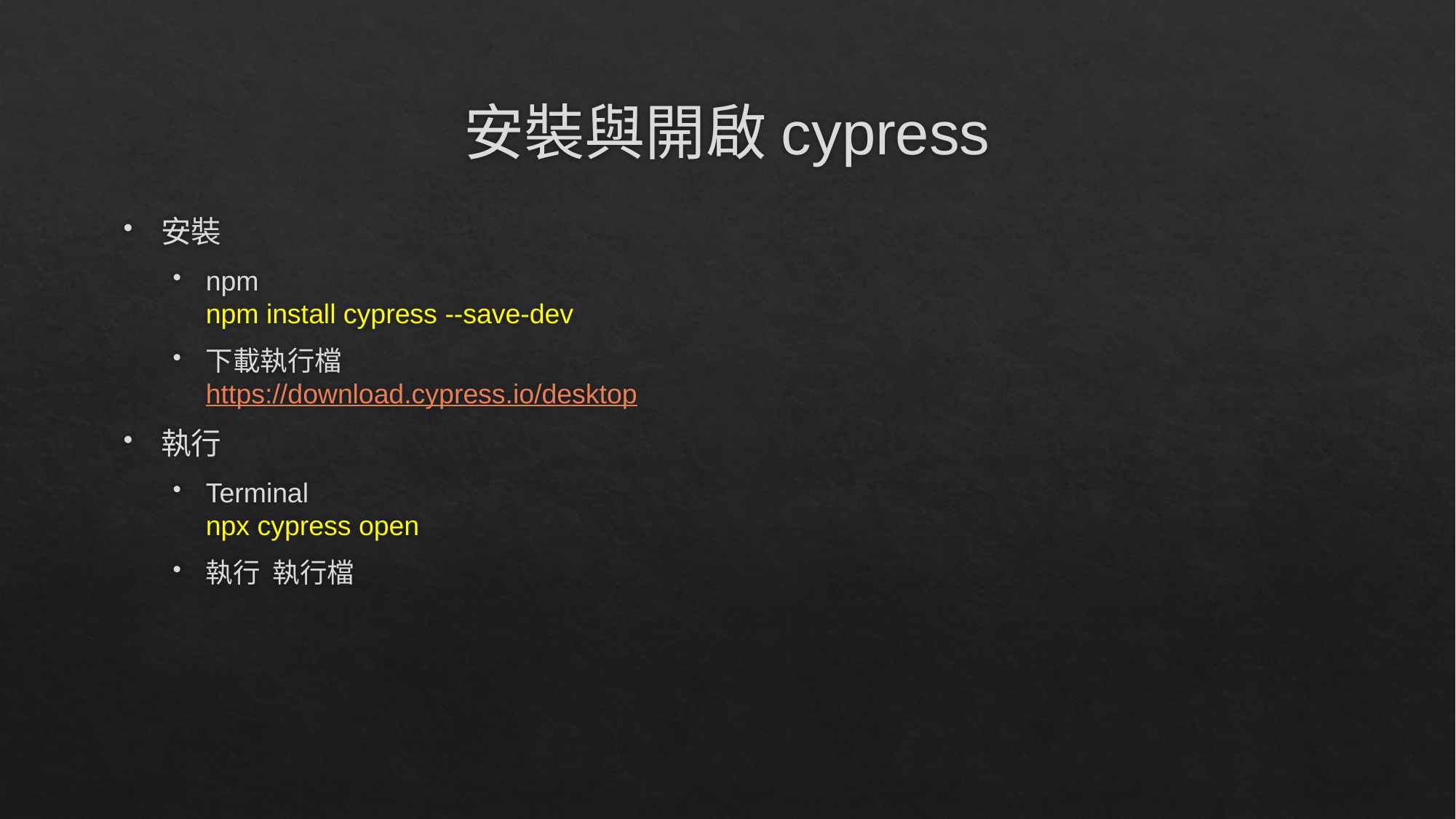

# 安裝與開啟cypress
安裝
npm
npm install cypress --save-dev
下載執行檔
https://download.cypress.io/desktop
執行
Terminal
npx cypress open
執行  執行檔